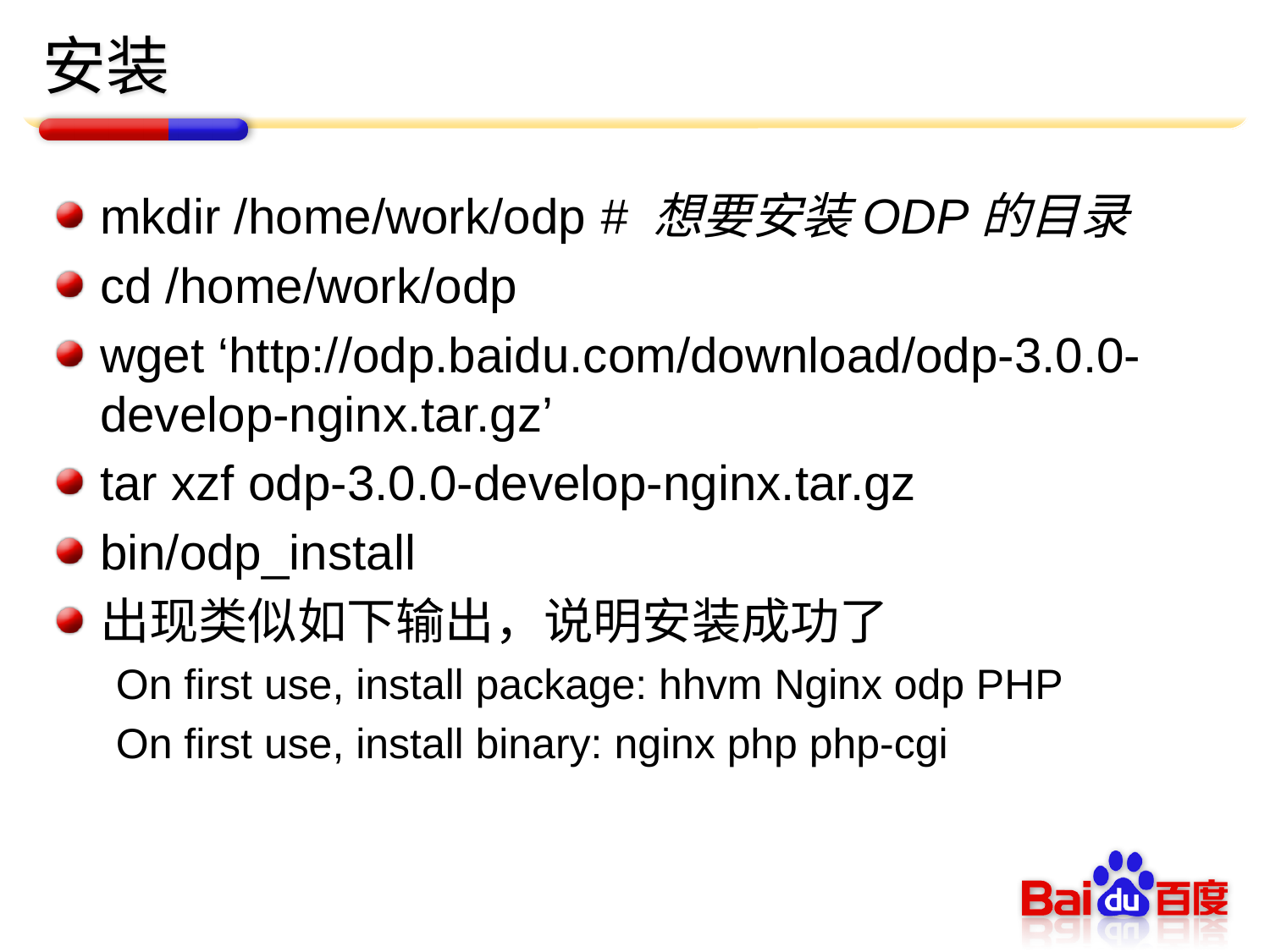

# 安装
mkdir /home/work/odp # 想要安装ODP的目录
cd /home/work/odp
wget ‘http://odp.baidu.com/download/odp-3.0.0-develop-nginx.tar.gz’
tar xzf odp-3.0.0-develop-nginx.tar.gz
bin/odp_install
出现类似如下输出，说明安装成功了
On first use, install package: hhvm Nginx odp PHP
On first use, install binary: nginx php php-cgi